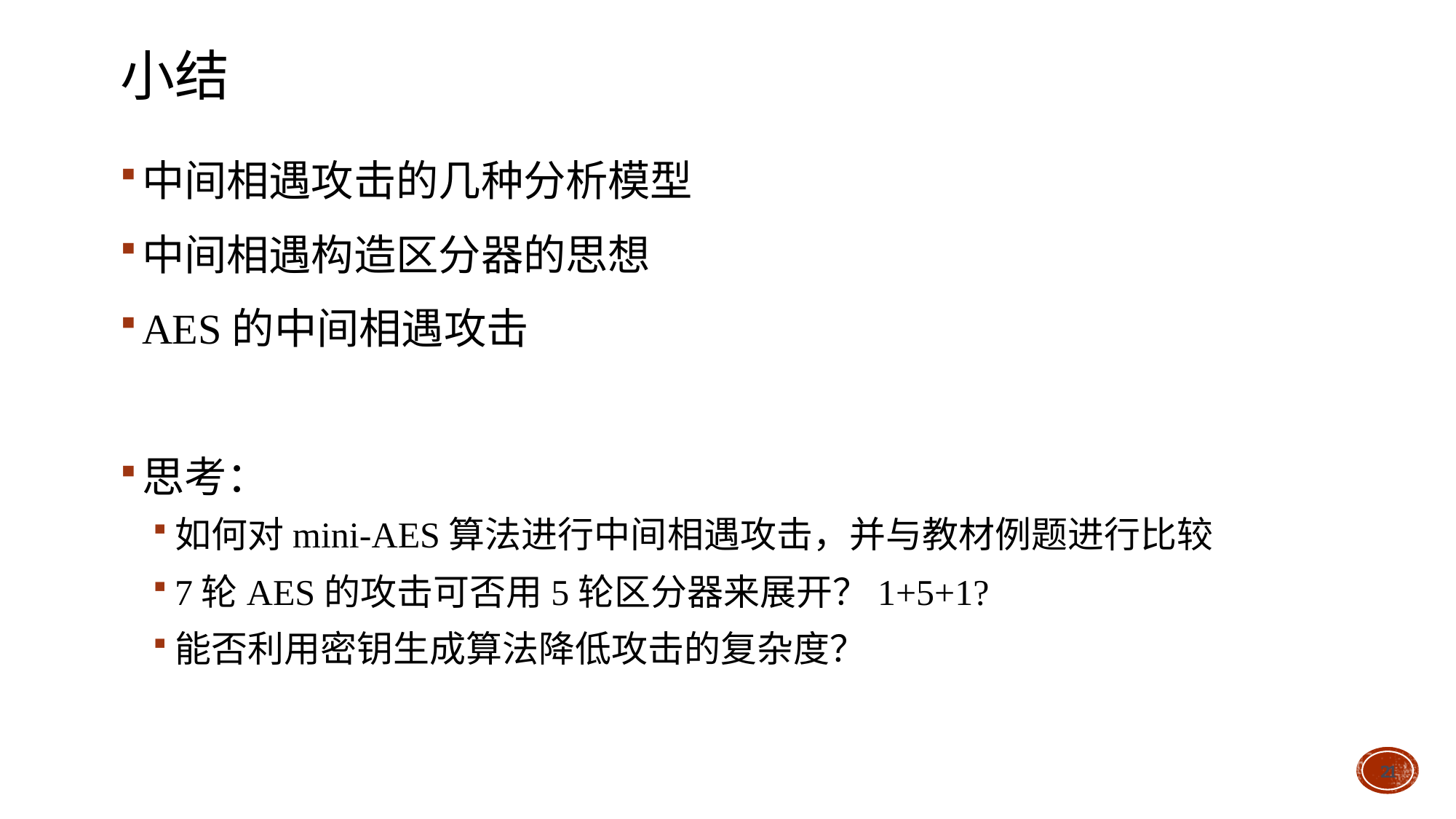

# 小结
中间相遇攻击的几种分析模型
中间相遇构造区分器的思想
AES的中间相遇攻击

思考：
如何对mini-AES算法进行中间相遇攻击，并与教材例题进行比较
7轮AES的攻击可否用5轮区分器来展开？1+5+1?
能否利用密钥生成算法降低攻击的复杂度？
21